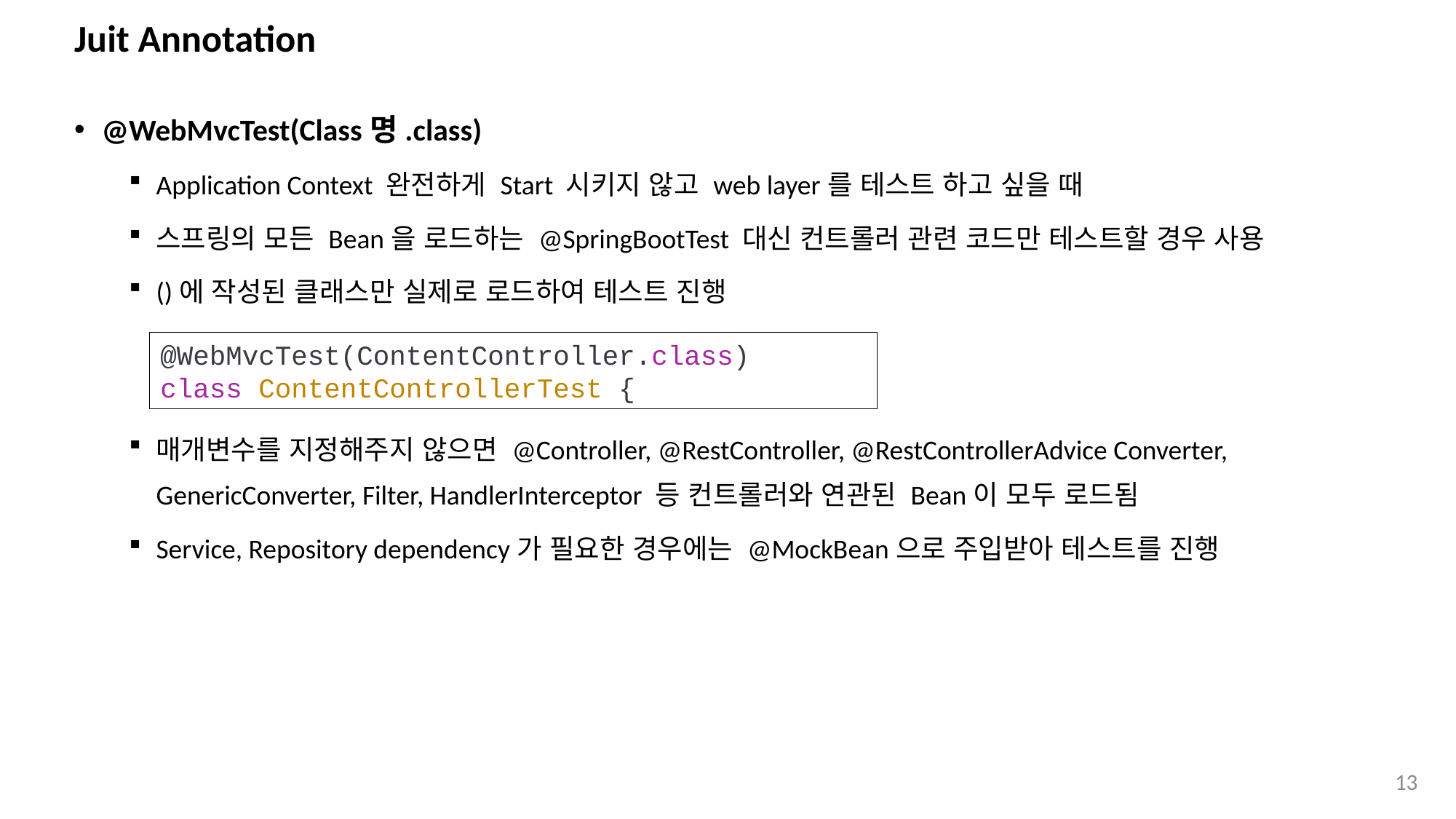

# Juit Annotation
@WebMvcTest(Class명.class)
Application Context 완전하게 Start 시키지 않고 web layer를 테스트 하고 싶을 때
스프링의 모든 Bean을 로드하는 @SpringBootTest 대신 컨트롤러 관련 코드만 테스트할 경우 사용
()에 작성된 클래스만 실제로 로드하여 테스트 진행

매개변수를 지정해주지 않으면 @Controller, @RestController, @RestControllerAdvice Converter, GenericConverter, Filter, HandlerInterceptor 등 컨트롤러와 연관된 Bean이 모두 로드됨
Service, Repository dependency가 필요한 경우에는 @MockBean으로 주입받아 테스트를 진행

@WebMvcTest(ContentController.class)
class ContentControllerTest {
13